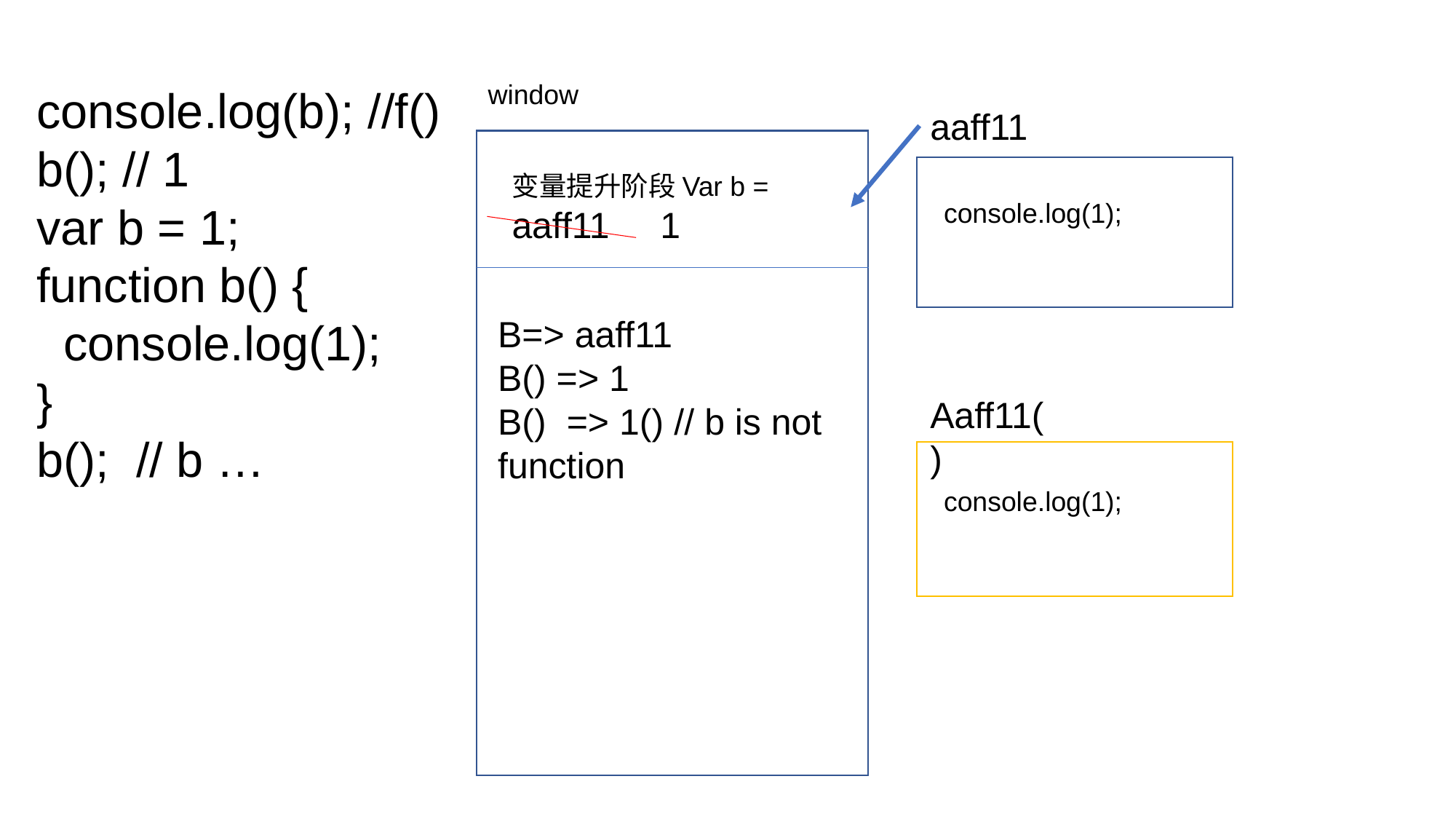

console.log(b); //f()
b(); // 1
var b = 1;
function b() {
  console.log(1);
}
b();  // b …
window
aaff11

变量提升阶段Var b = aaff11     1
console.log(1);
B=> aaff11
B() => 1
B()  => 1() // b is not function
Aaff11()

console.log(1);